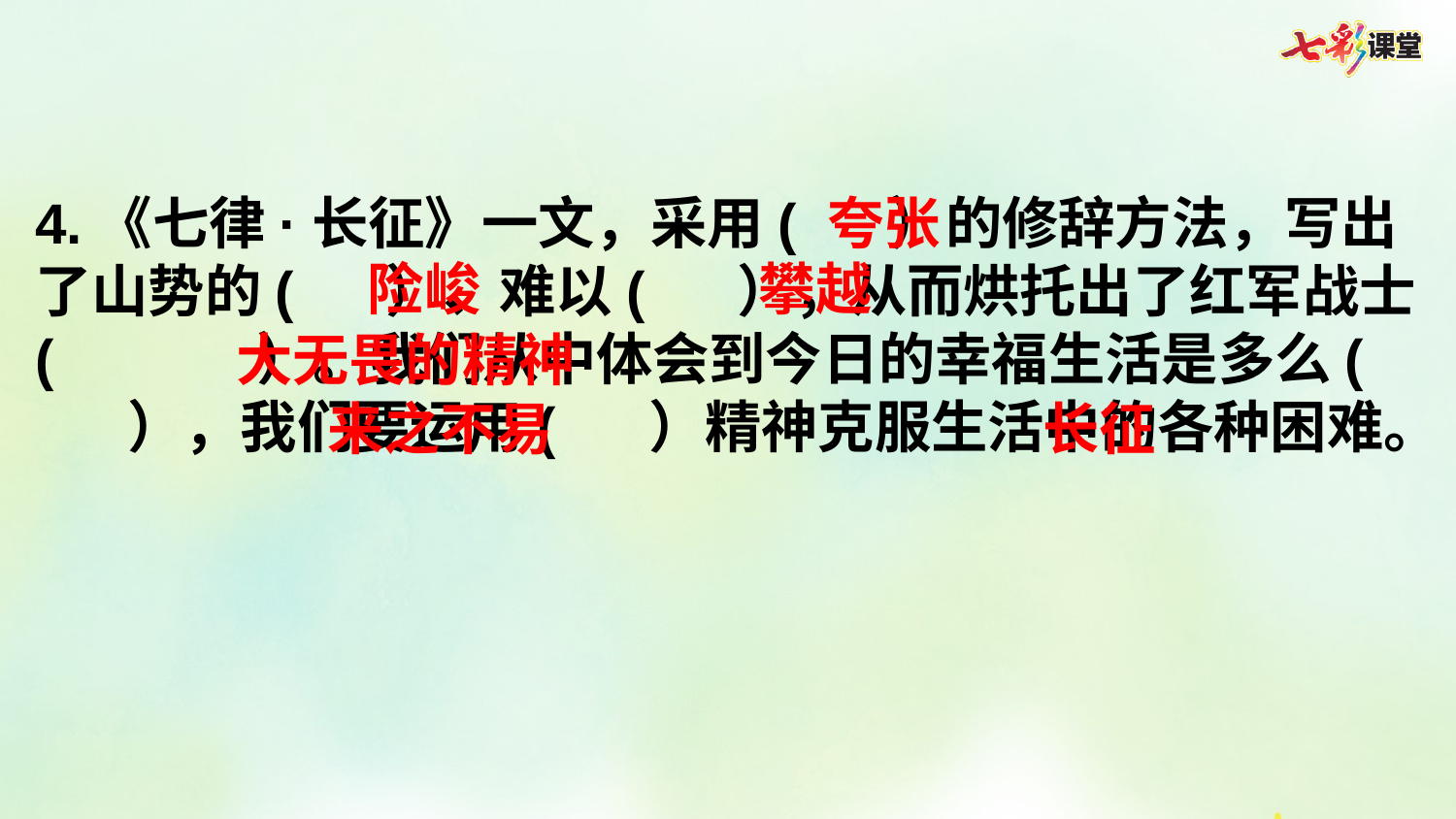

4.《七律·长征》一文，采用(     ）的修辞方法，写出了山势的(     ）、难以(     ），从而烘托出了红军战士(            ）。我们从中体会到今日的幸福生活是多么(           ），我们要运用(     ）精神克服生活中的各种困难。
夸张
险峻
攀越
大无畏的精神
来之不易
长征